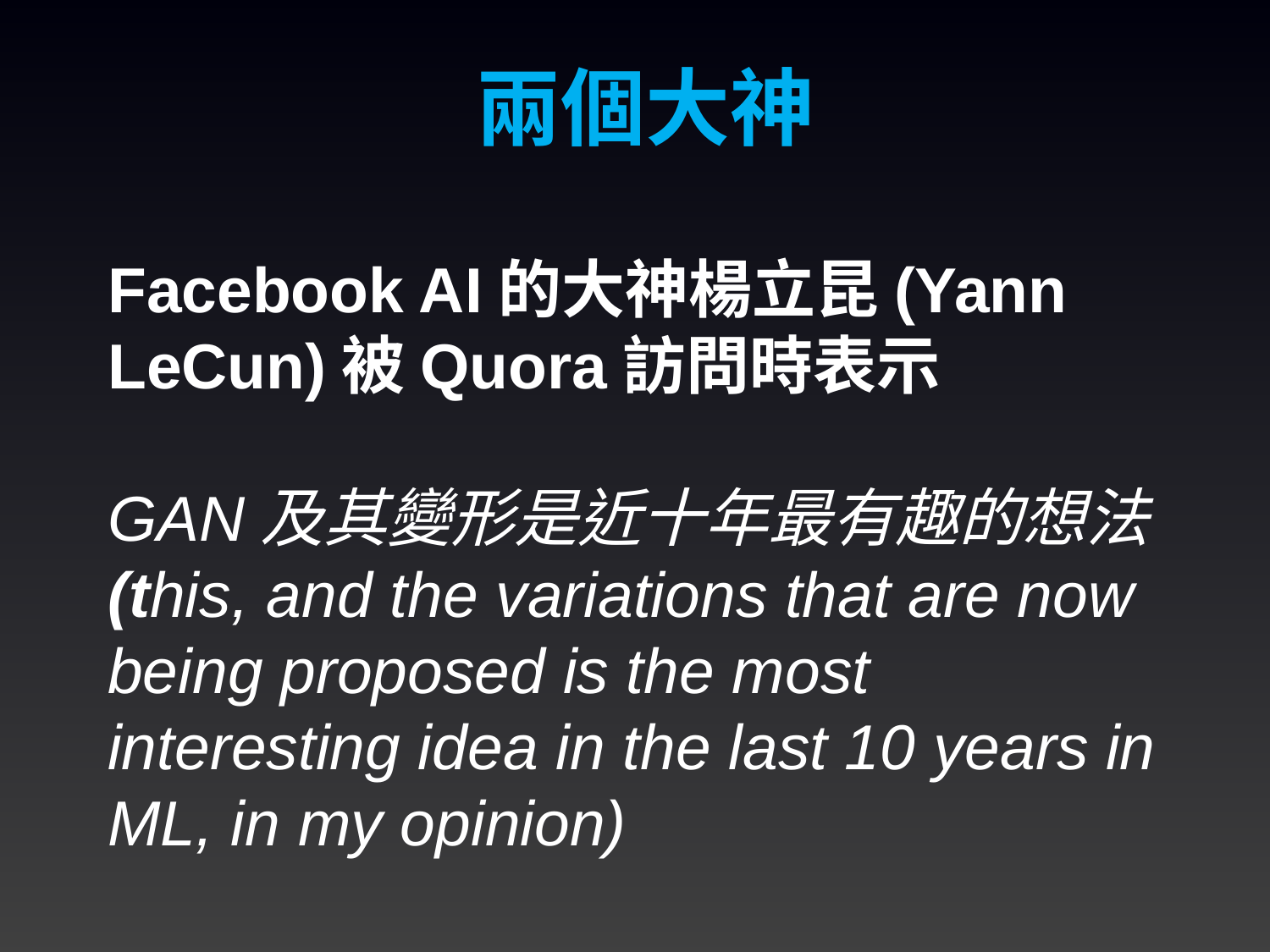

兩個大神
Facebook AI的大神楊立昆(Yann LeCun)被Quora訪問時表示

GAN及其變形是近十年最有趣的想法
(this, and the variations that are now being proposed is the most interesting idea in the last 10 years in ML, in my opinion)